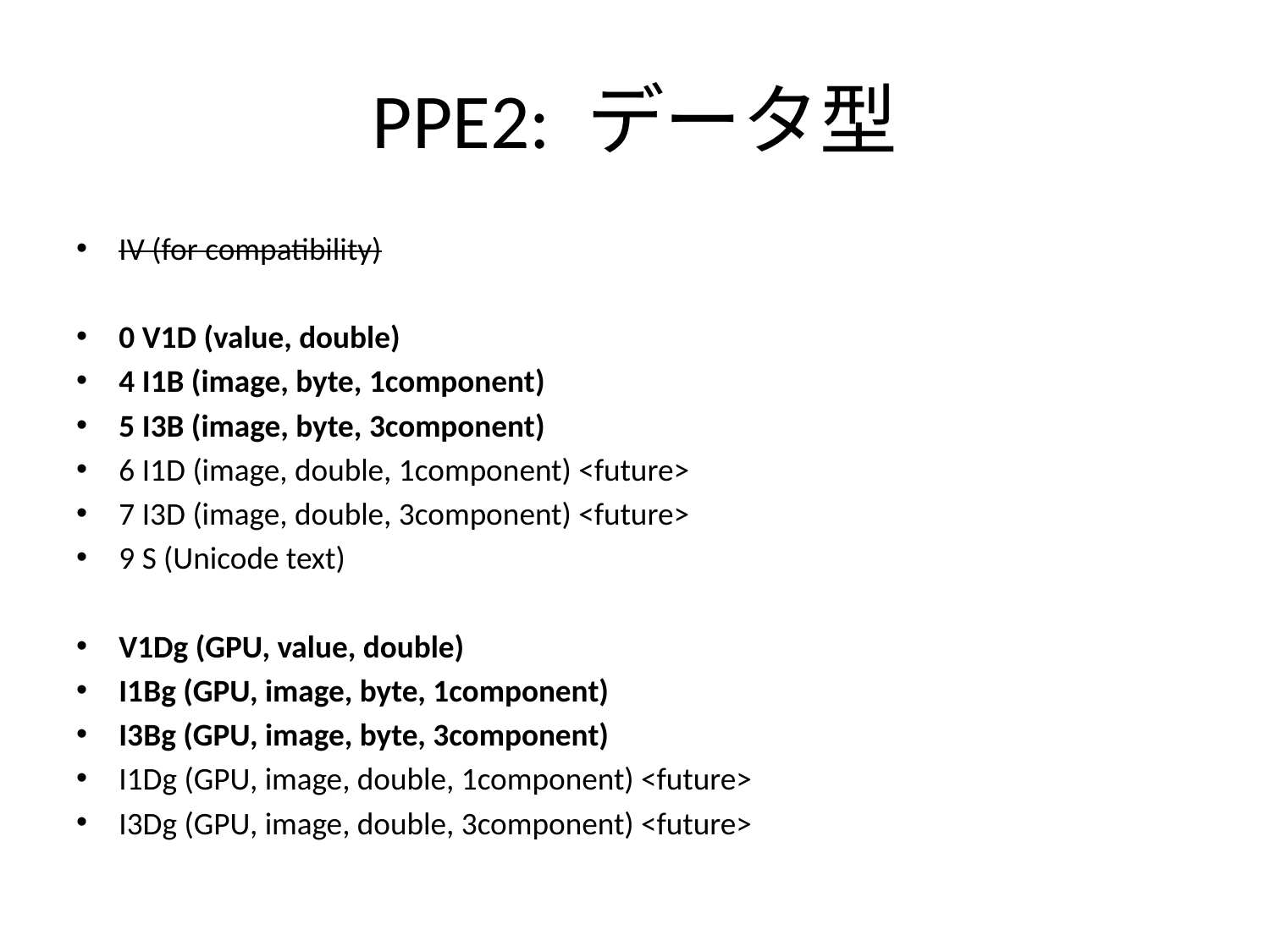

# PPE2: データ型
IV (for compatibility)

0 V1D (value, double)
4 I1B (image, byte, 1component)
5 I3B (image, byte, 3component)
6 I1D (image, double, 1component) <future>
7 I3D (image, double, 3component) <future>
9 S (Unicode text)

V1Dg (GPU, value, double)
I1Bg (GPU, image, byte, 1component)
I3Bg (GPU, image, byte, 3component)
I1Dg (GPU, image, double, 1component) <future>
I3Dg (GPU, image, double, 3component) <future>